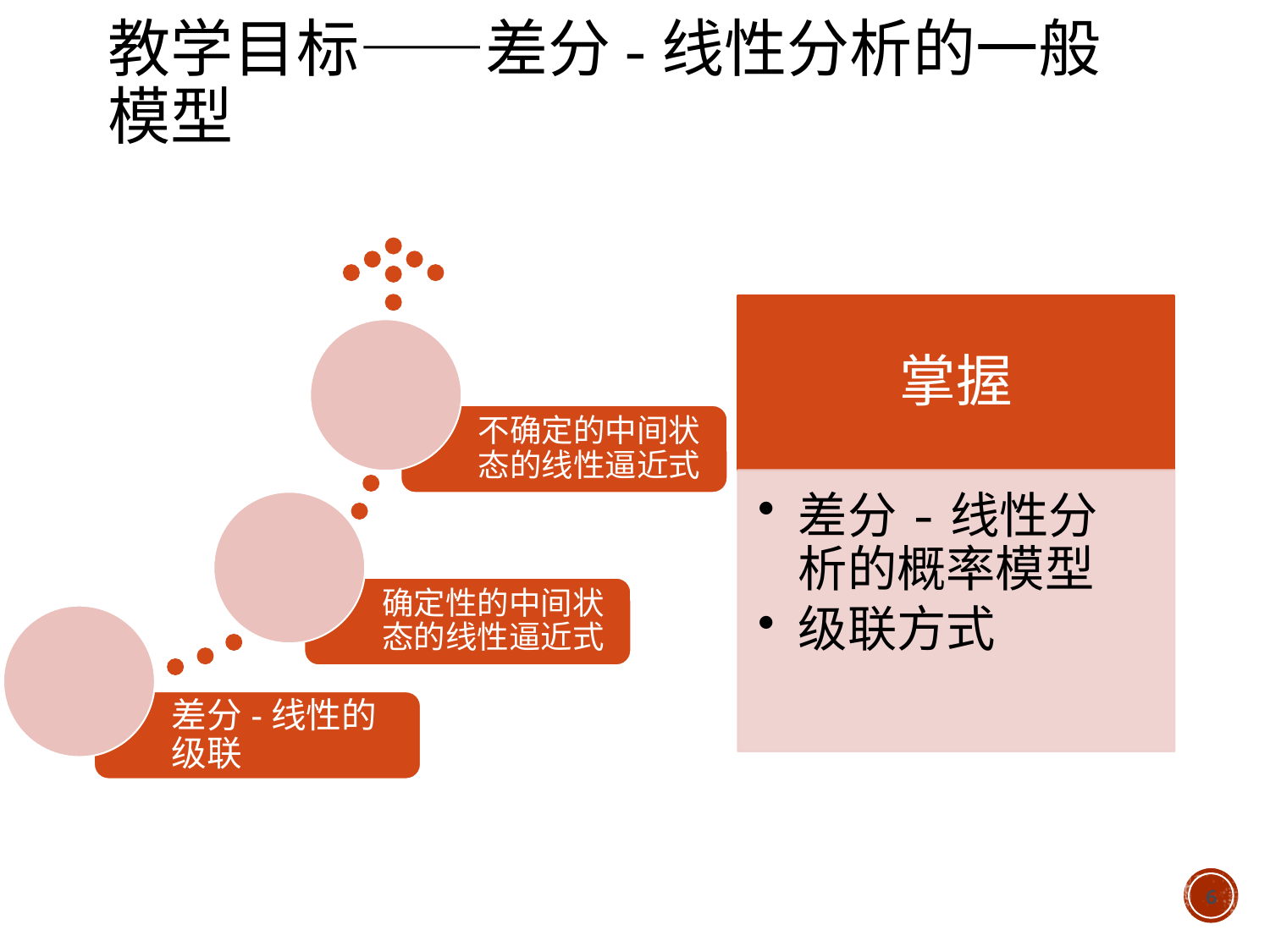

# 教学目标——差分-线性分析的一般模型
差分-线性的级联
确定性的中间状态的线性逼近式
不确定的中间状态的线性逼近式
掌握
差分-线性分析的概率模型
级联方式
6